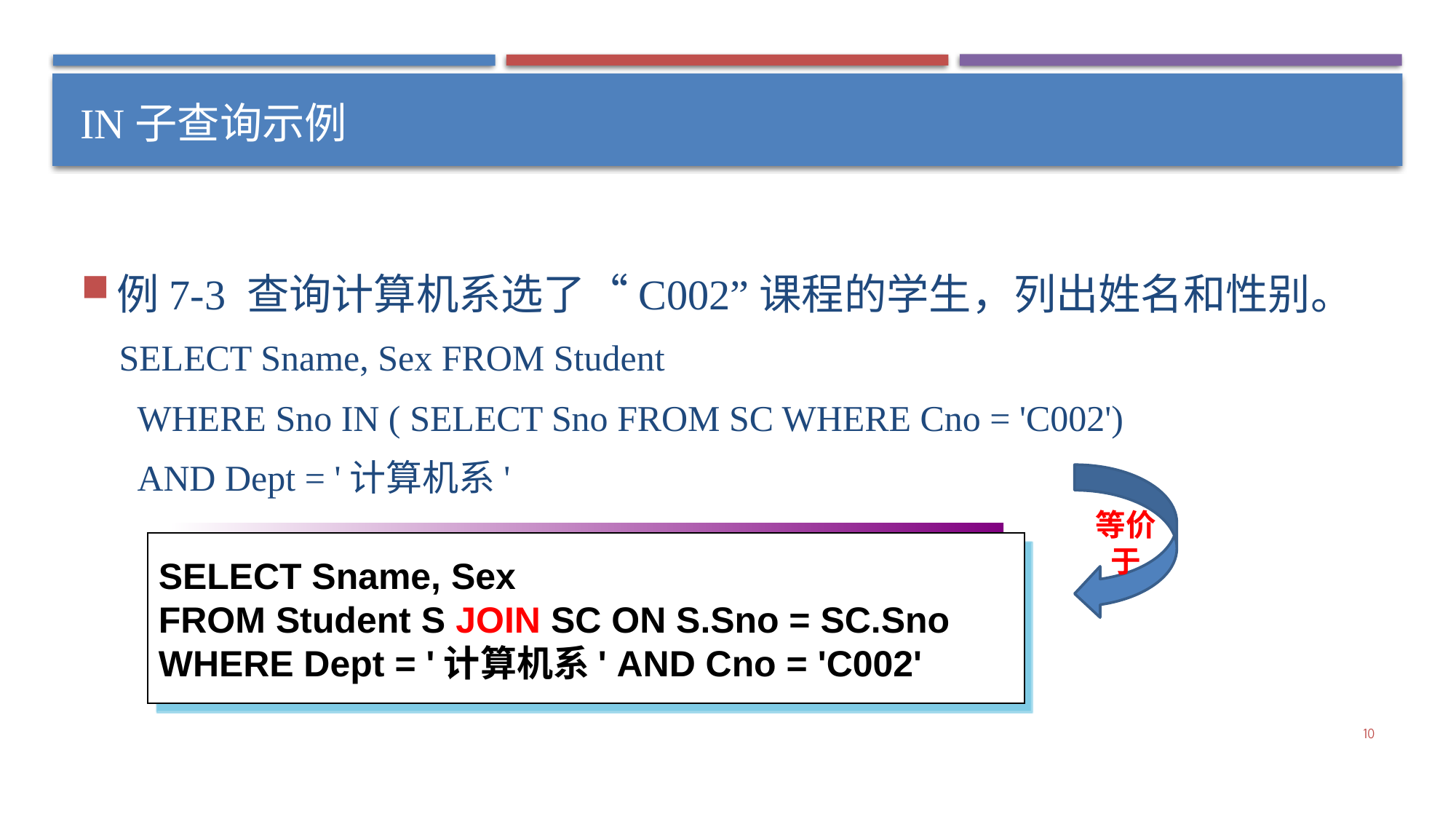

# IN子查询示例
例7-3 查询计算机系选了“C002”课程的学生，列出姓名和性别。
SELECT Sname, Sex FROM Student
  WHERE Sno IN ( SELECT Sno FROM SC WHERE Cno = 'C002')
  AND Dept = '计算机系'

等价于

SELECT Sname, Sex
FROM Student S JOIN SC ON S.Sno = SC.Sno
WHERE Dept = '计算机系' AND Cno = 'C002'

10